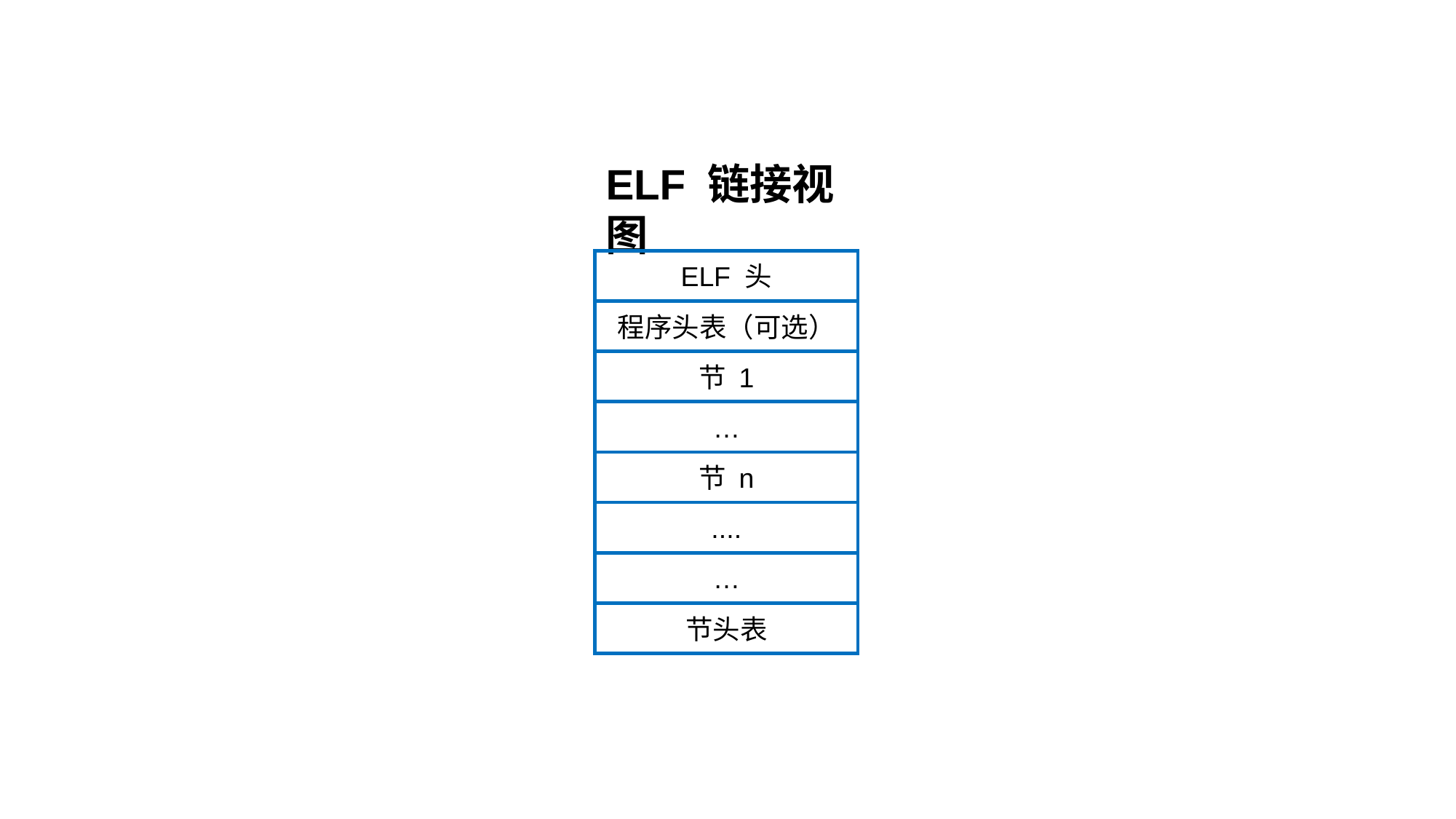

ELF 链接视图
ELF 头
程序头表（可选）
节 1
…
节 n
....
…
节头表